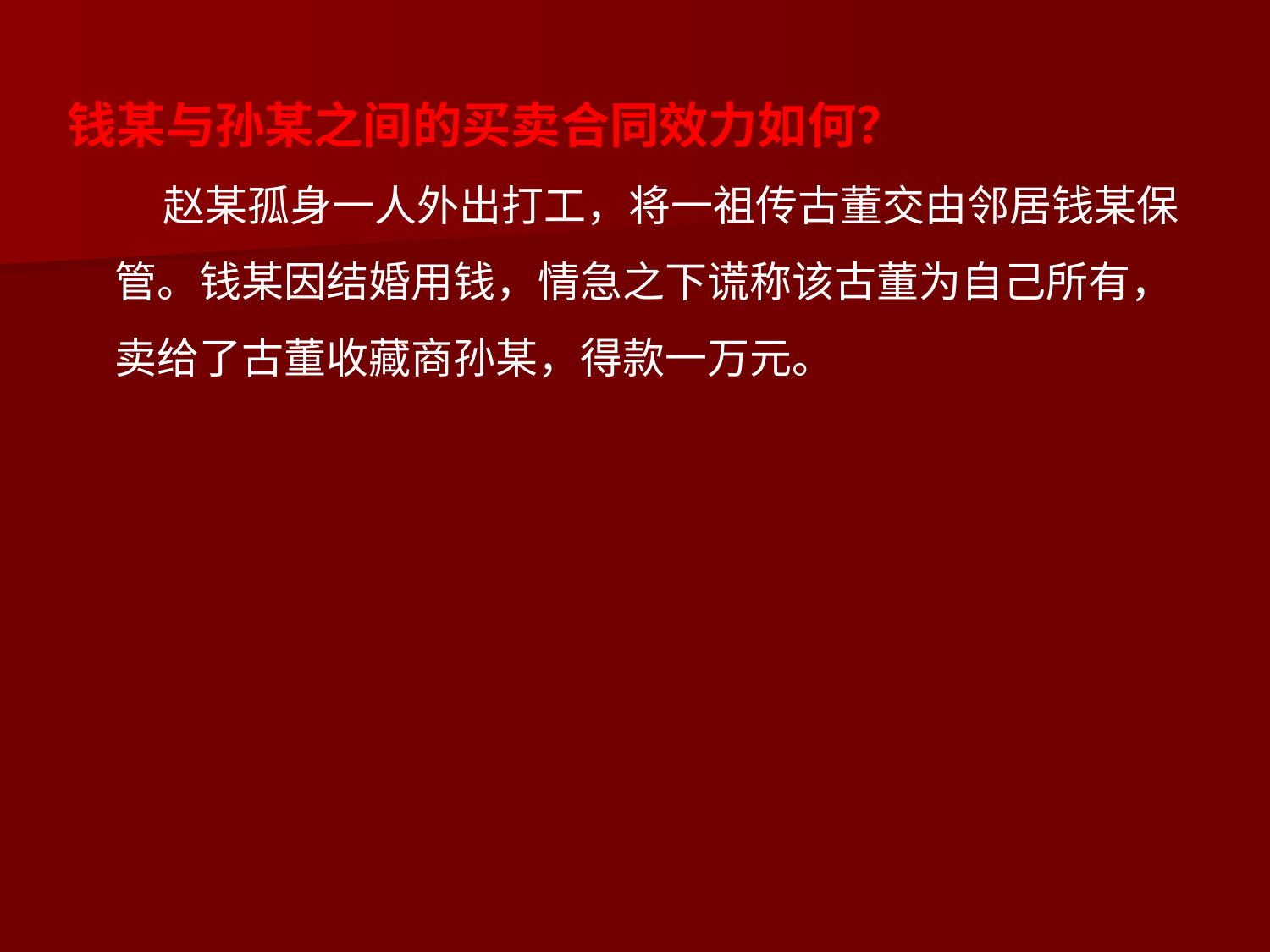

钱某与孙某之间的买卖合同效力如何？
         赵某孤身一人外出打工，将一祖传古董交由邻居钱某保管。钱某因结婚用钱，情急之下谎称该古董为自己所有，卖给了古董收藏商孙某，得款一万元。
31